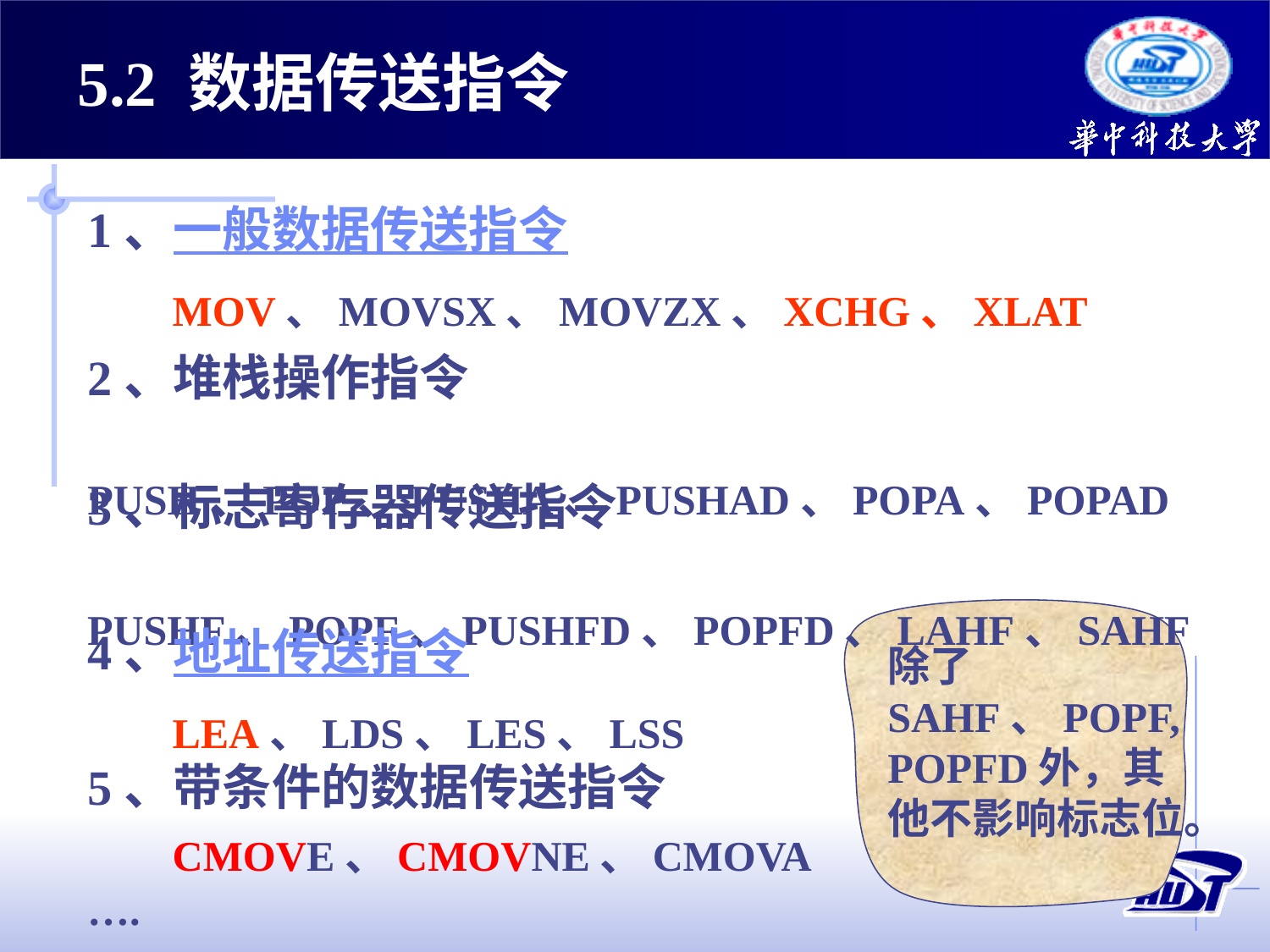

5.2 数据传送指令
1、一般数据传送指令
      MOV、MOVSX、MOVZX、XCHG、XLAT
2、堆栈操作指令
       PUSH、POP、PUSHA、PUSHAD、POPA、POPAD
3、标志寄存器传送指令
      PUSHF、POPF、PUSHFD、POPFD、LAHF、SAHF

4、地址传送指令
      LEA、LDS、LES、LSS
除了SAHF、POPF,POPFD外，其他不影响标志位。
5、带条件的数据传送指令
      CMOVE、CMOVNE、CMOVA ….